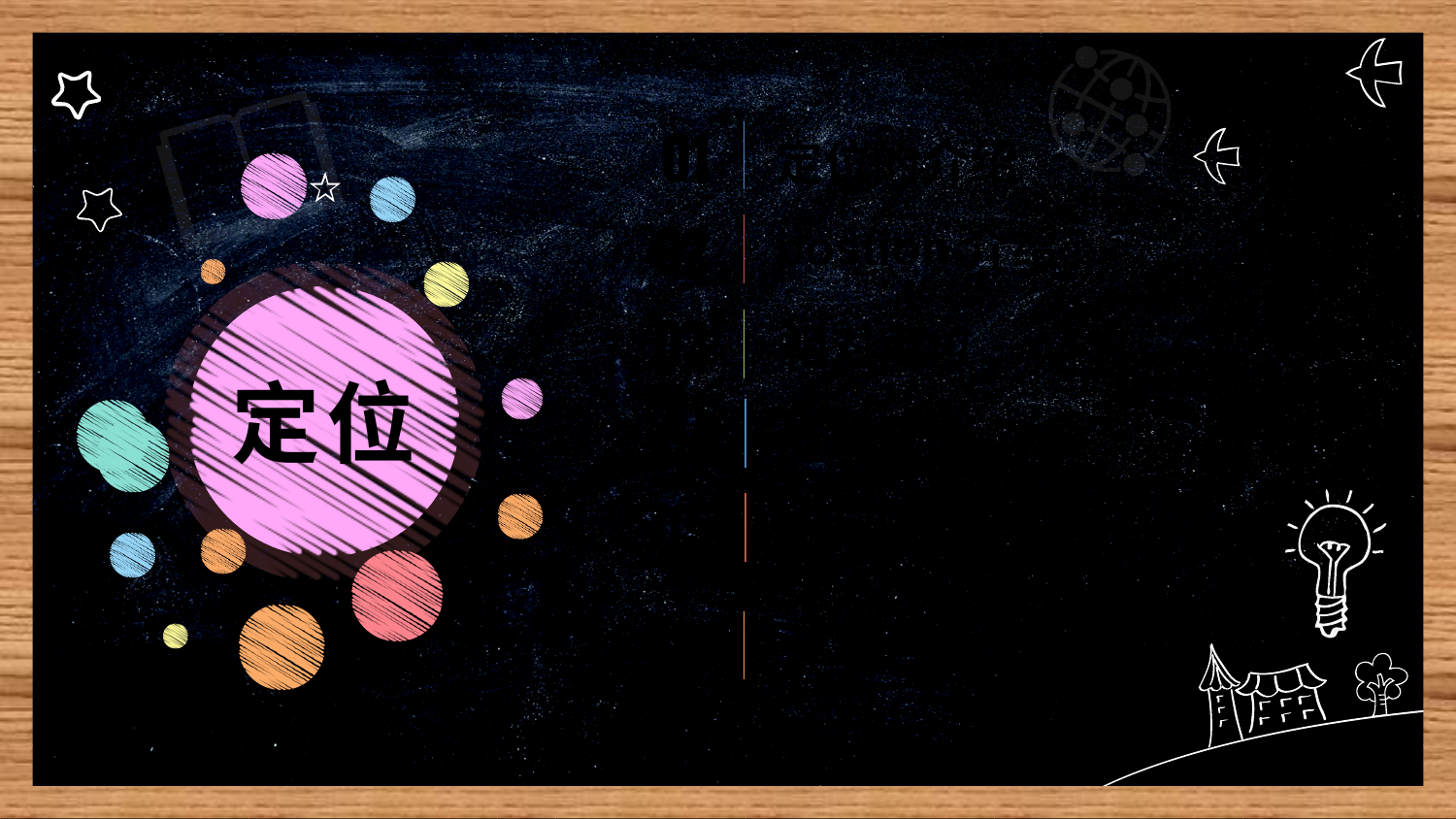

01
定位的介绍

postion介绍
02

03
相对定位
定位

04

绝对定位

z-index属性
05

End

总结